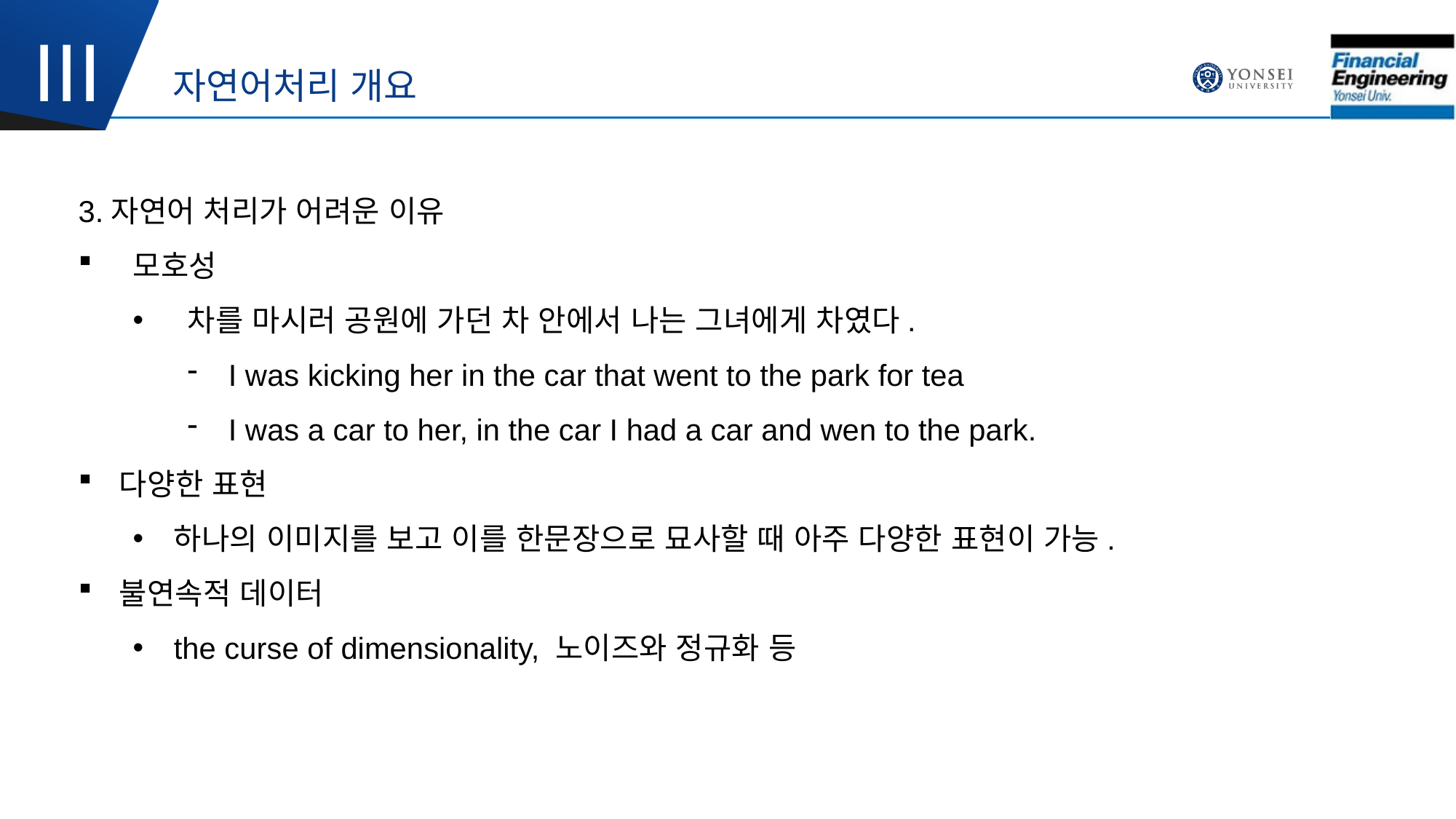

III

자연어처리 개요
3.자연어 처리가 어려운 이유
모호성
차를 마시러 공원에 가던 차 안에서 나는 그녀에게 차였다.
I was kicking her in the car that went to the park for tea
I was a car to her, in the car I had a car and wen to the park.
다양한 표현
하나의 이미지를 보고 이를 한문장으로 묘사할 때 아주 다양한 표현이 가능.
불연속적 데이터
the curse of dimensionality, 노이즈와 정규화 등